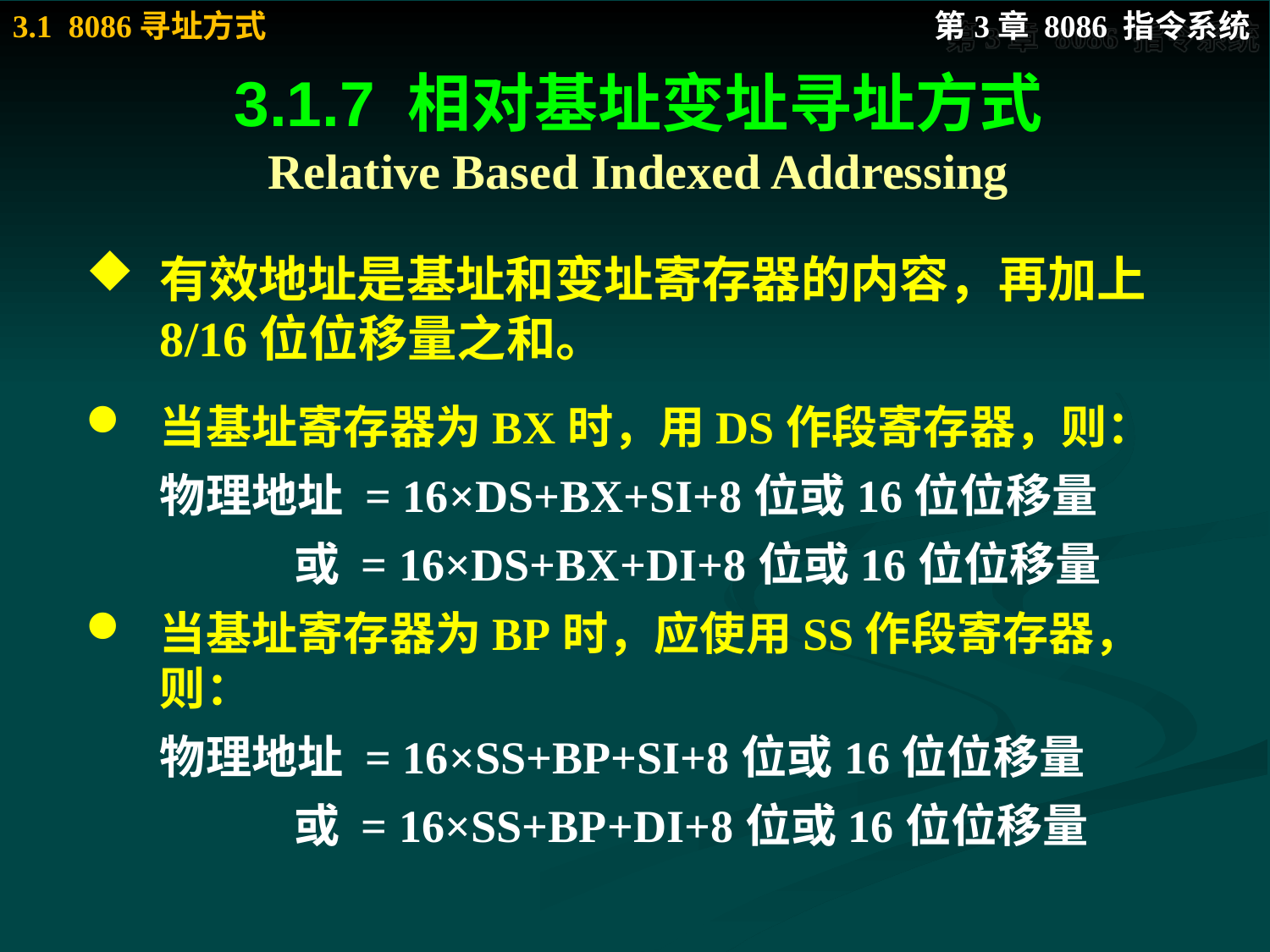

# 3.1.7 相对基址变址寻址方式 Relative Based Indexed Addressing
有效地址是基址和变址寄存器的内容，再加上8/16位位移量之和。
当基址寄存器为BX时，用DS作段寄存器，则：
	物理地址 = 16×DS+BX+SI+8位或16位位移量
                   或 = 16×DS+BX+DI+8位或16位位移量
当基址寄存器为BP时，应使用SS作段寄存器，则：
	物理地址 = 16×SS+BP+SI+8位或16位位移量
                   或 = 16×SS+BP+DI+8位或16位位移量